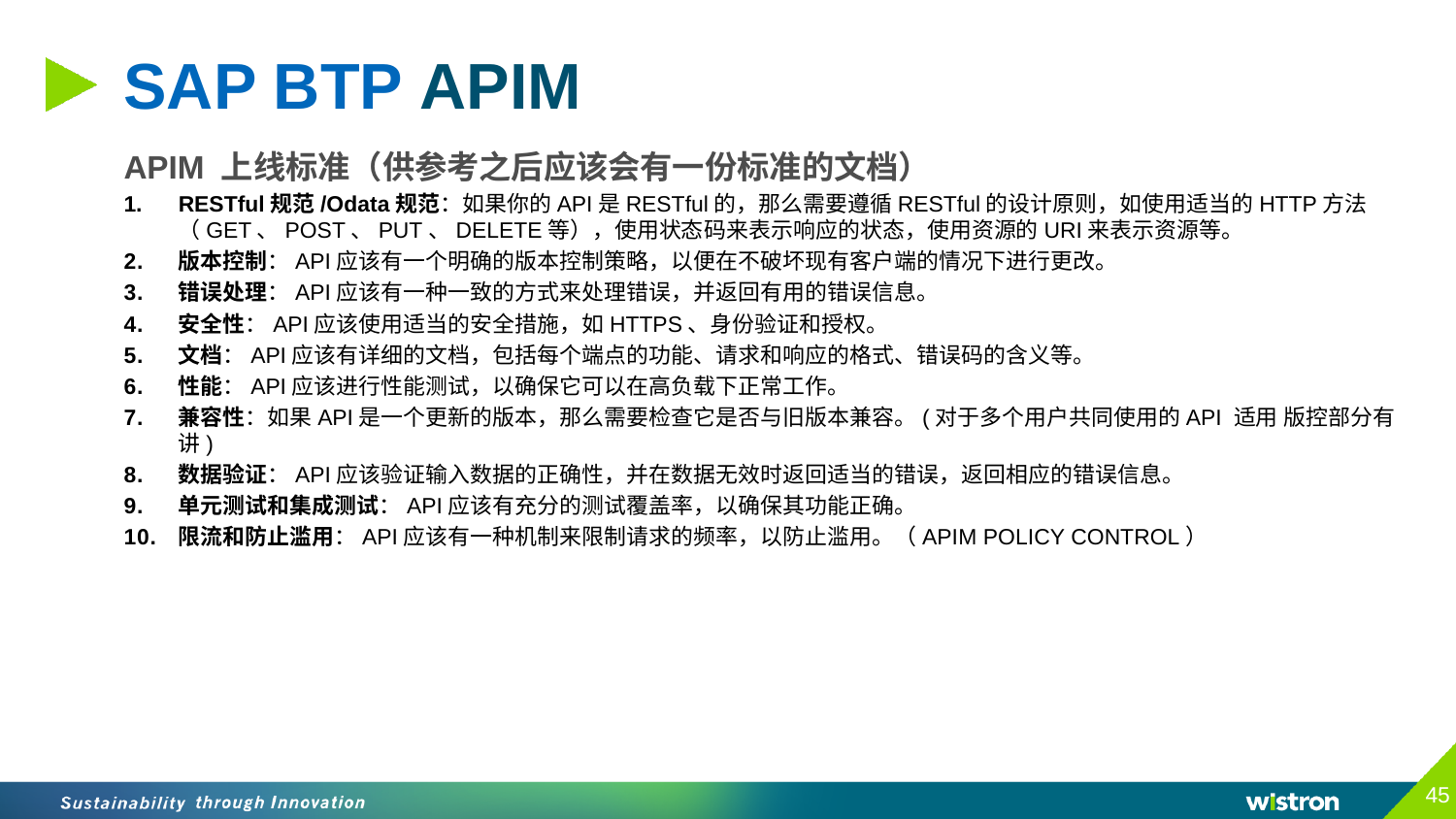

# SAP BTP APIM
APIM 上线标准（供参考之后应该会有一份标准的文档）
RESTful规范/Odata规范：如果你的API是RESTful的，那么需要遵循RESTful的设计原则，如使用适当的HTTP方法（GET、POST、PUT、DELETE等），使用状态码来表示响应的状态，使用资源的URI来表示资源等。
版本控制：API应该有一个明确的版本控制策略，以便在不破坏现有客户端的情况下进行更改。
错误处理：API应该有一种一致的方式来处理错误，并返回有用的错误信息。
安全性：API应该使用适当的安全措施，如HTTPS、身份验证和授权。
文档：API应该有详细的文档，包括每个端点的功能、请求和响应的格式、错误码的含义等。
性能：API应该进行性能测试，以确保它可以在高负载下正常工作。
兼容性：如果API是一个更新的版本，那么需要检查它是否与旧版本兼容。(对于多个用户共同使用的API 适用 版控部分有讲)
数据验证：API应该验证输入数据的正确性，并在数据无效时返回适当的错误，返回相应的错误信息。
单元测试和集成测试：API应该有充分的测试覆盖率，以确保其功能正确。
限流和防止滥用：API应该有一种机制来限制请求的频率，以防止滥用。（APIM POLICY CONTROL）

45